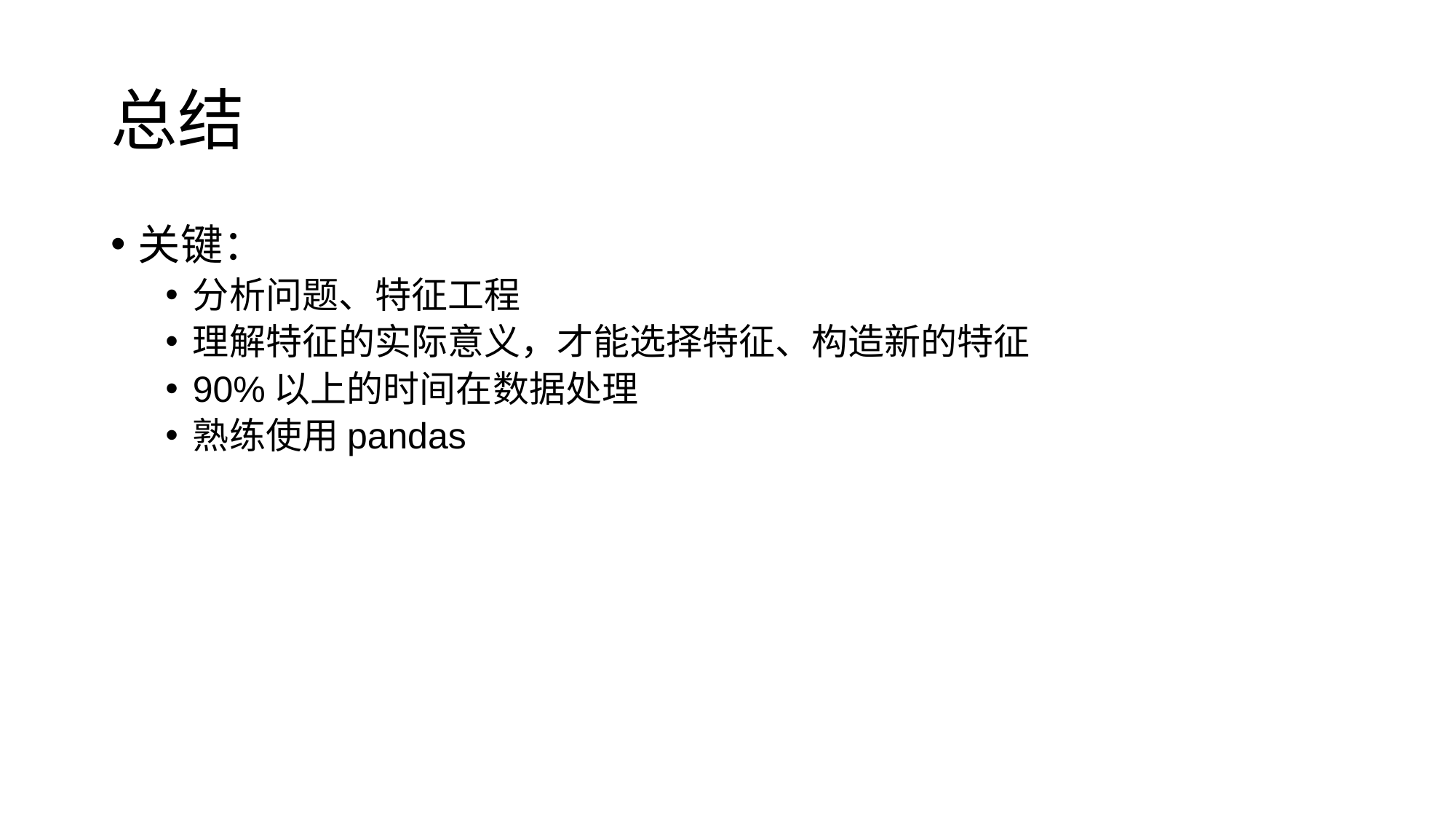

# 总结
关键：
分析问题、特征工程
理解特征的实际意义，才能选择特征、构造新的特征
90%以上的时间在数据处理
熟练使用pandas